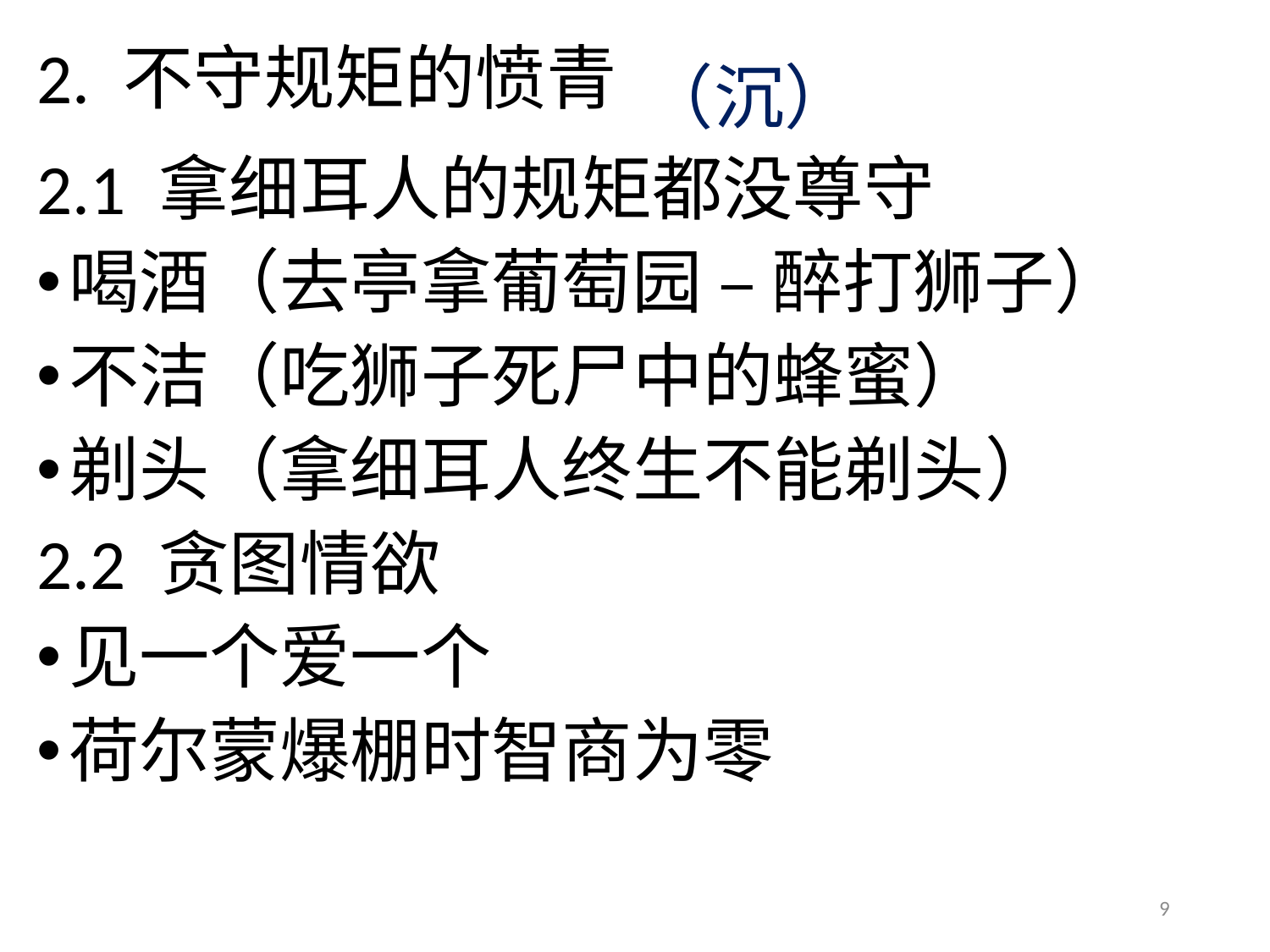

# 2. 不守规矩的愤青
（沉）
2.1 拿细耳人的规矩都没尊守
喝酒（去亭拿葡萄园 – 醉打狮子）
不洁（吃狮子死尸中的蜂蜜）
剃头（拿细耳人终生不能剃头）
2.2 贪图情欲
见一个爱一个
荷尔蒙爆棚时智商为零
9